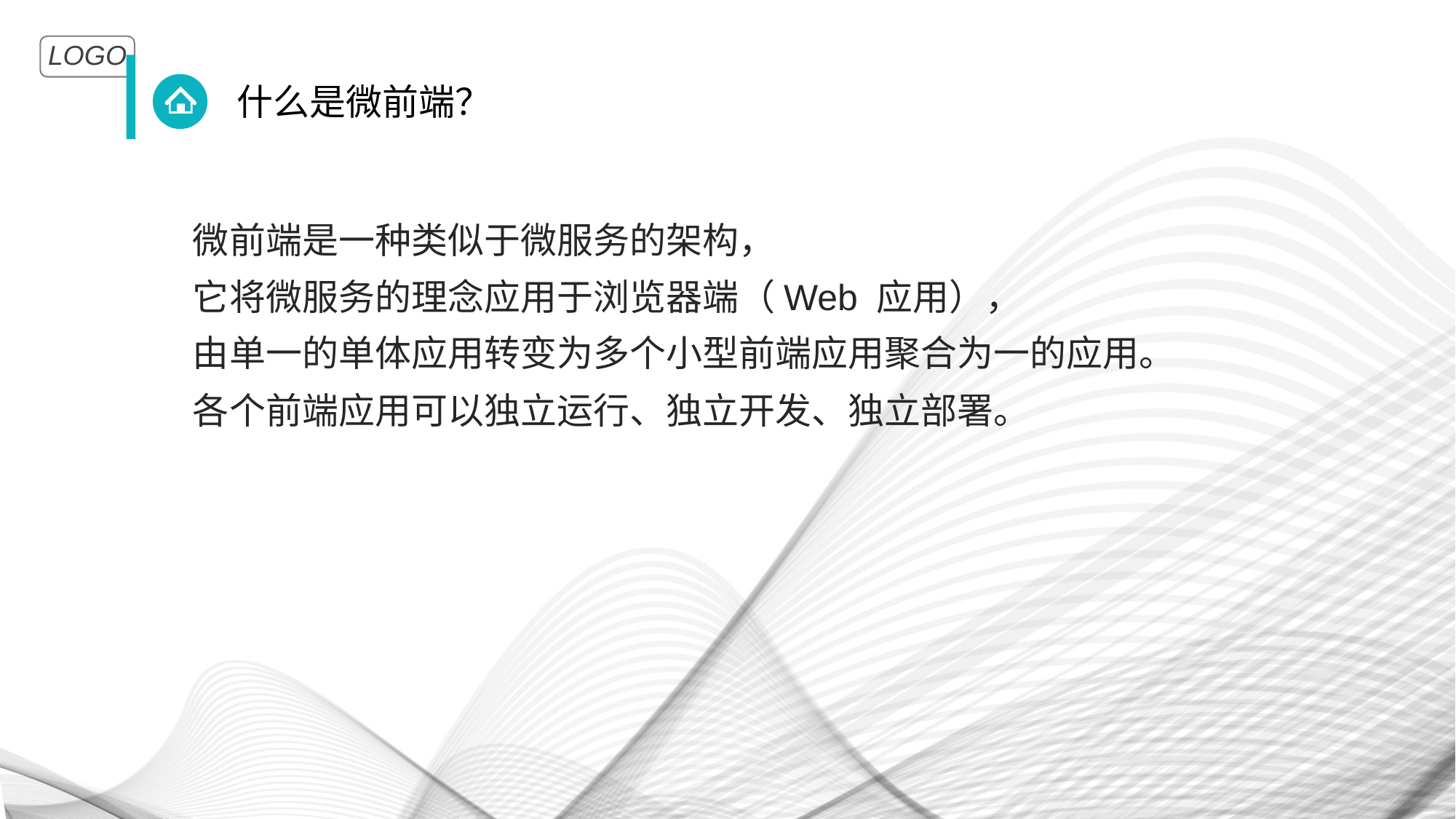

什么是微前端？
微前端是一种类似于微服务的架构，
它将微服务的理念应用于浏览器端（Web 应用），
由单一的单体应用转变为多个小型前端应用聚合为一的应用。
各个前端应用可以独立运行、独立开发、独立部署。